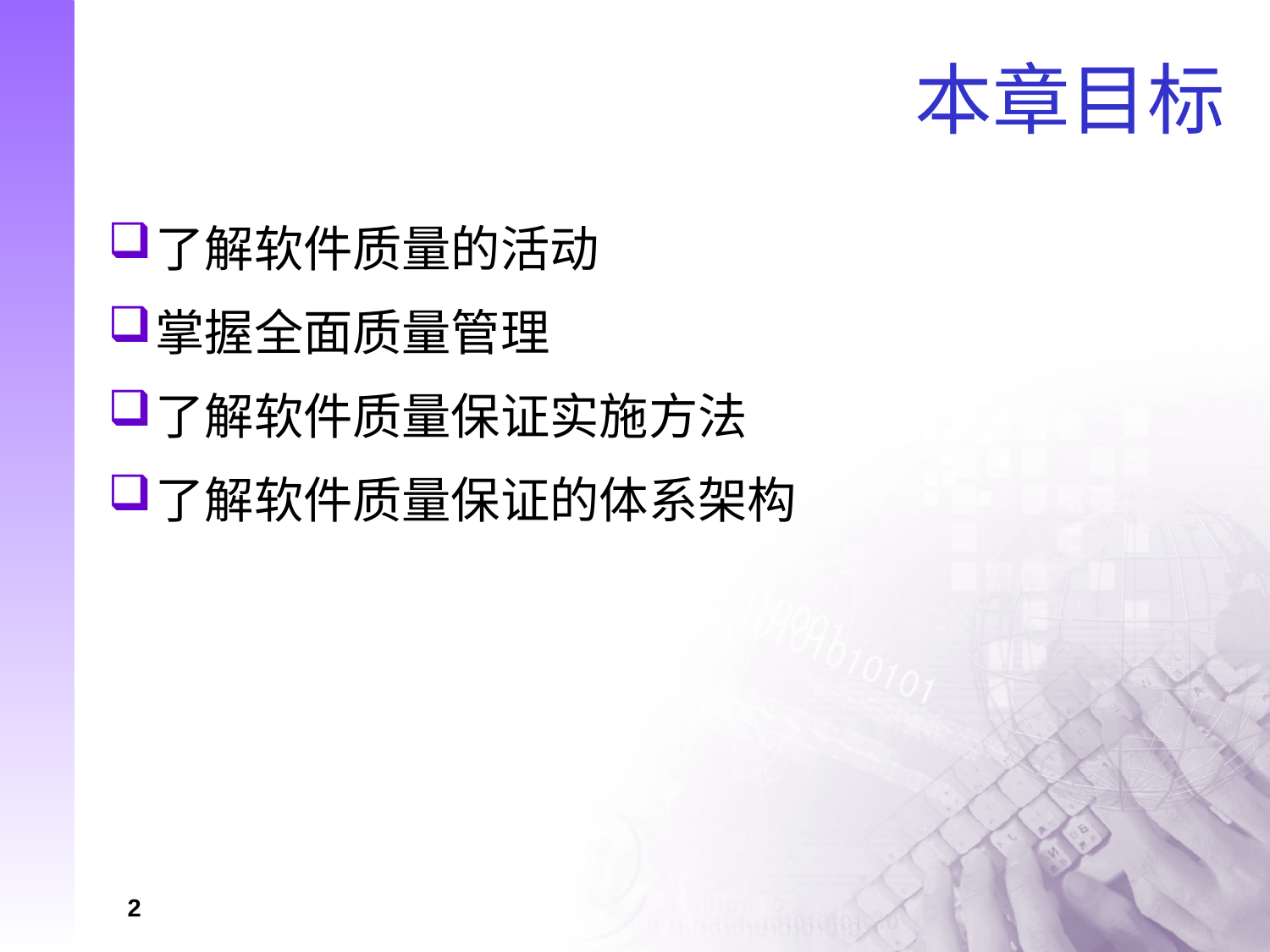

# 本章目标
了解软件质量的活动
掌握全面质量管理
了解软件质量保证实施方法
了解软件质量保证的体系架构
2